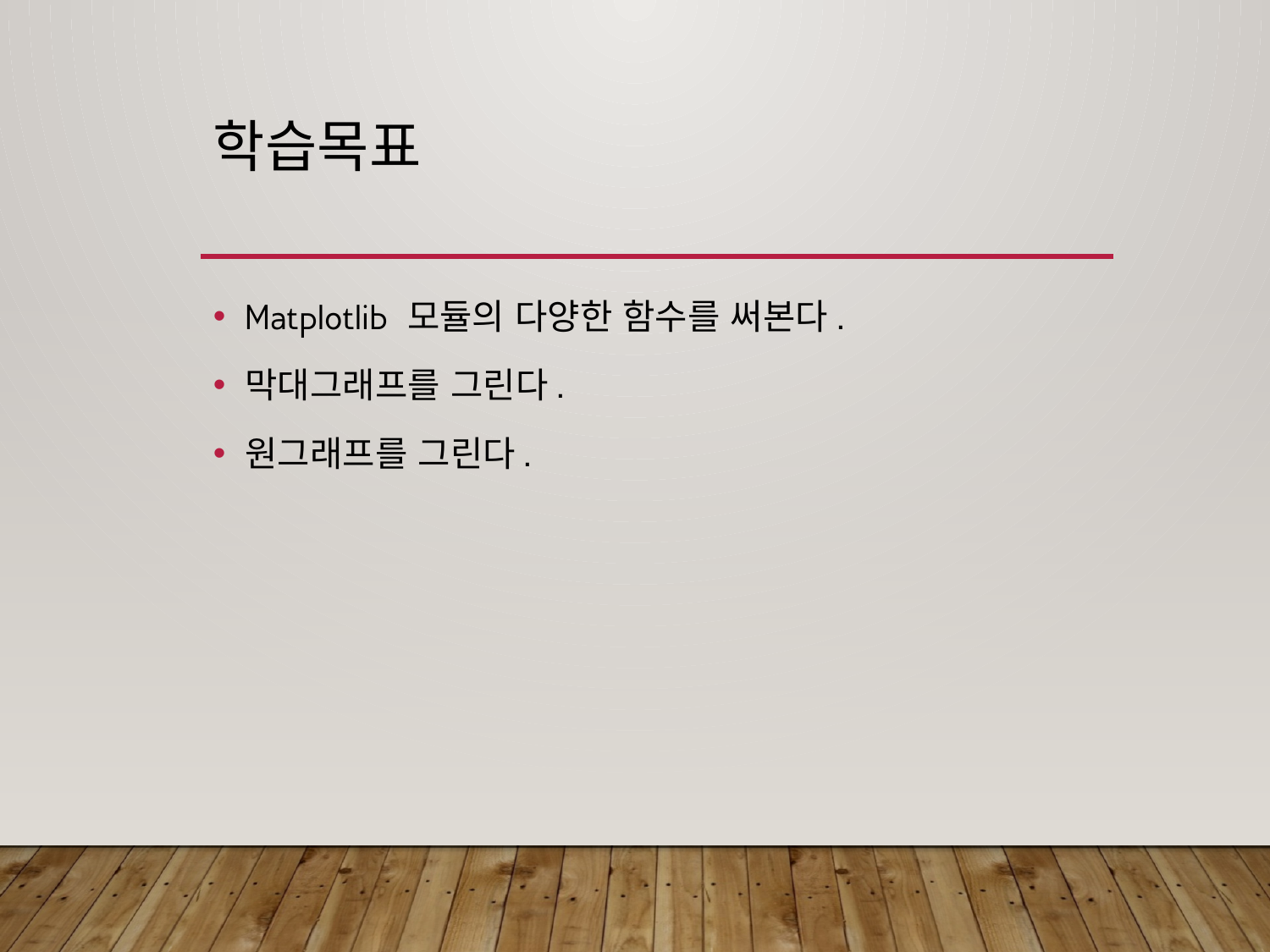

# 학습목표
Matplotlib 모듈의 다양한 함수를 써본다.
막대그래프를 그린다.
원그래프를 그린다.